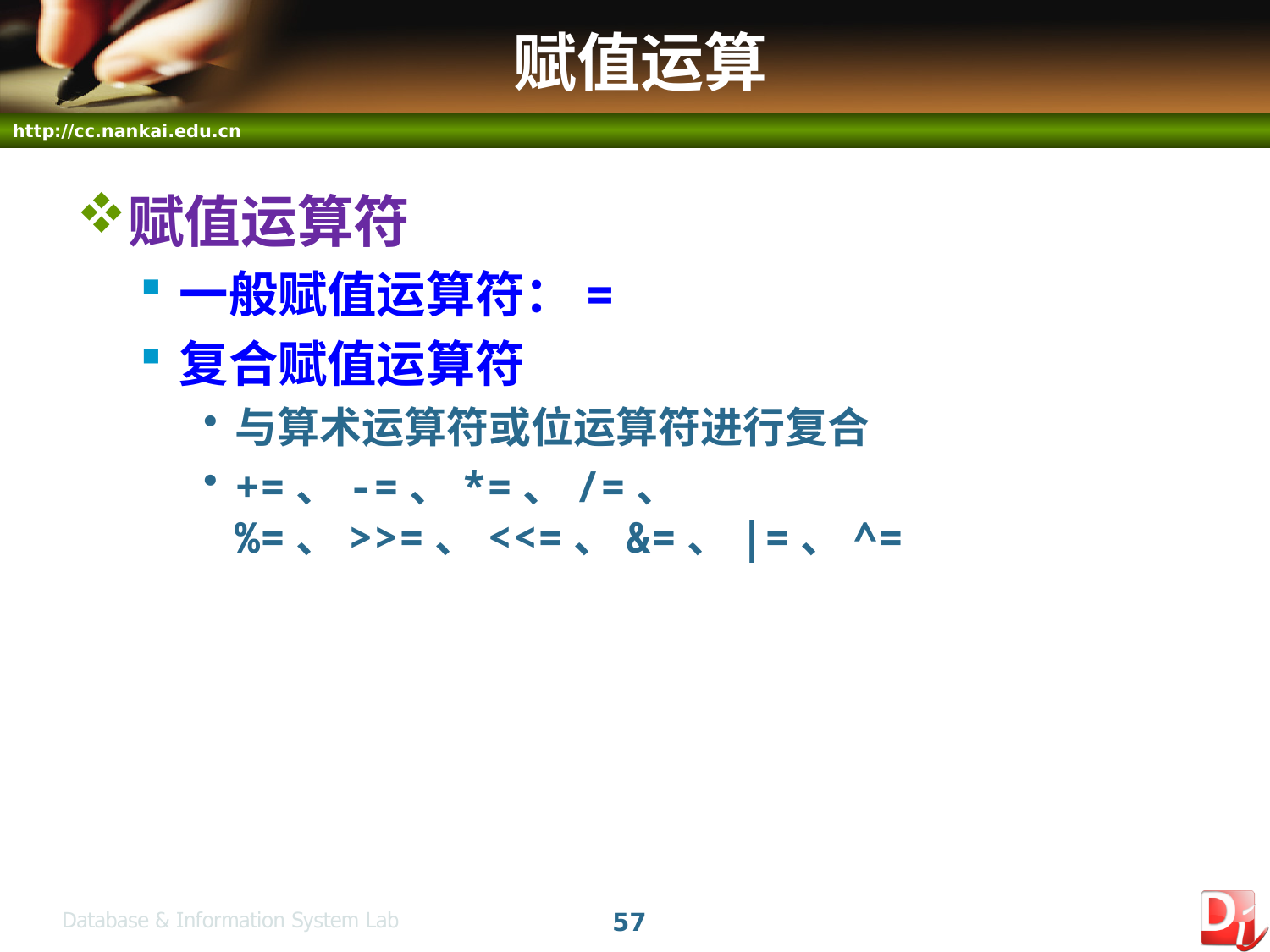

# 赋值运算
赋值运算符
一般赋值运算符：=
复合赋值运算符
与算术运算符或位运算符进行复合
+=、-=、*=、/=、%=、>>=、<<=、&=、|=、^=
57
Database & Information System Lab